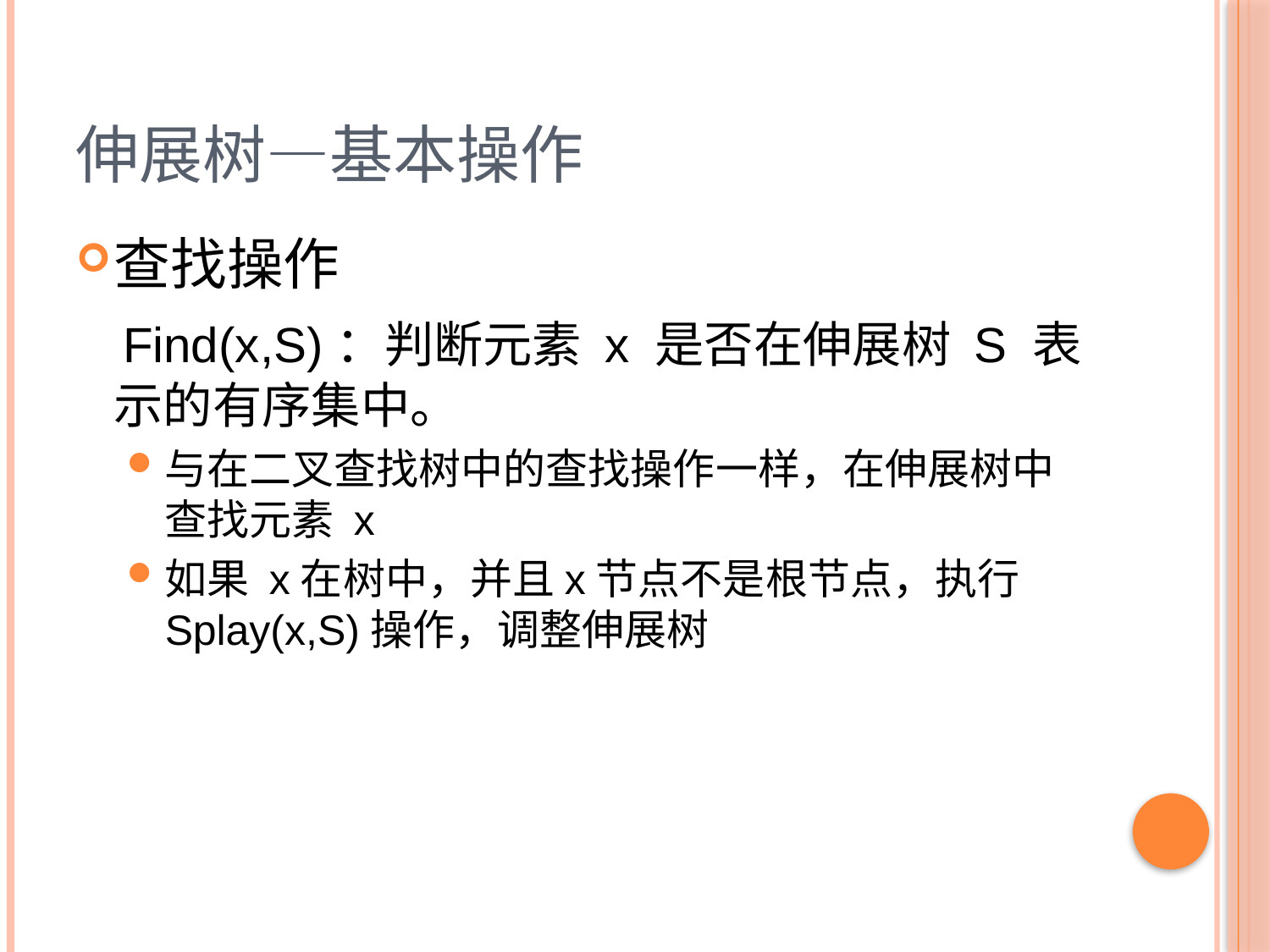

# 伸展树—基本操作
查找操作
   Find(x,S)：判断元素 x 是否在伸展树 S 表示的有序集中。
与在二叉查找树中的查找操作一样，在伸展树中查找元素 x
如果 x在树中，并且x节点不是根节点，执行Splay(x,S)操作，调整伸展树